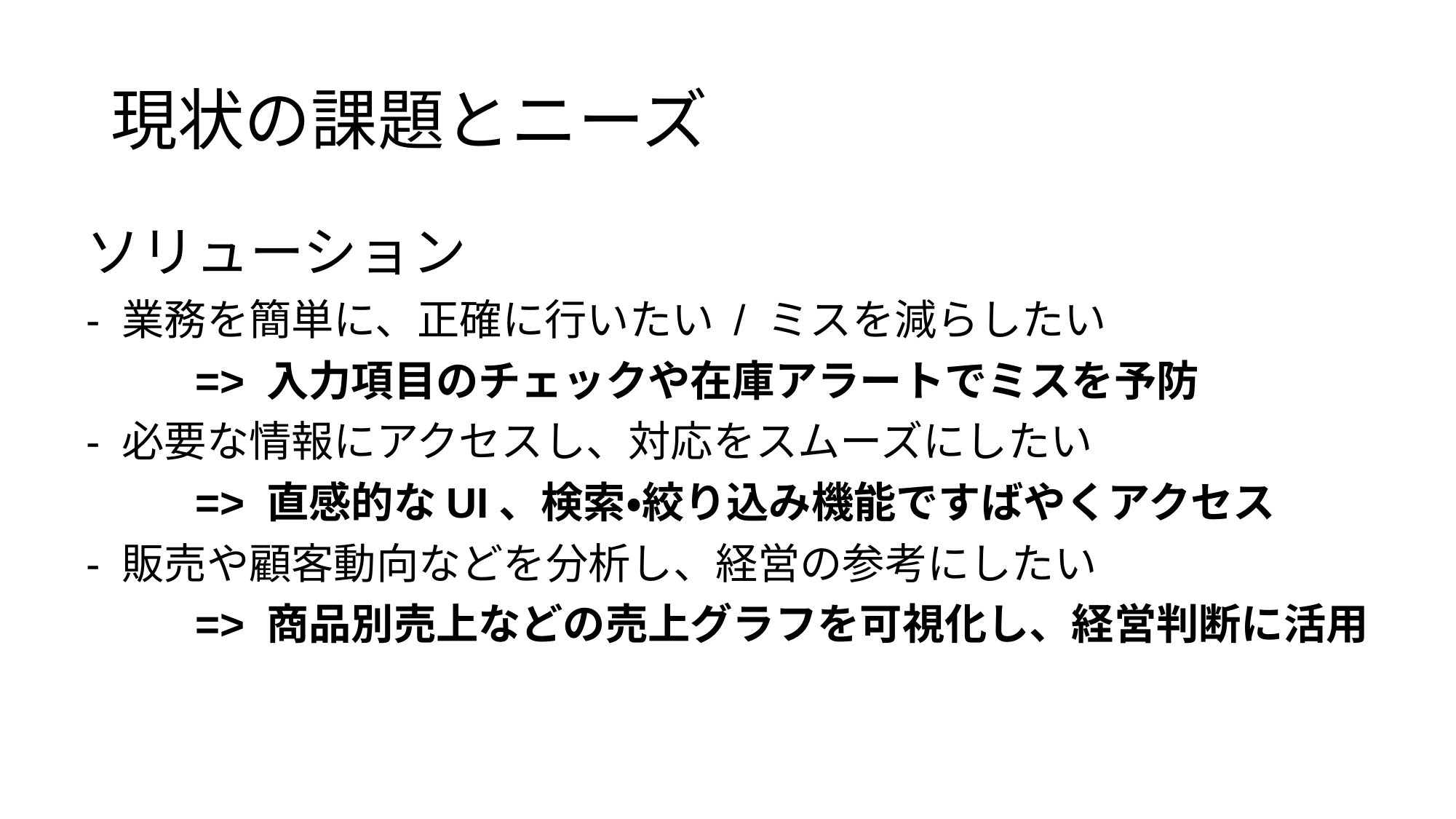

# 現状の課題とニーズ
ソリューション
- 業務を簡単に、正確に行いたい / ミスを減らしたい
	=> 入力項目のチェックや在庫アラートでミスを予防
- 必要な情報にアクセスし、対応をスムーズにしたい
	=> 直感的なUI、検索・絞り込み機能ですばやくアクセス
- 販売や顧客動向などを分析し、経営の参考にしたい
	=> 商品別売上などの売上グラフを可視化し、経営判断に活用